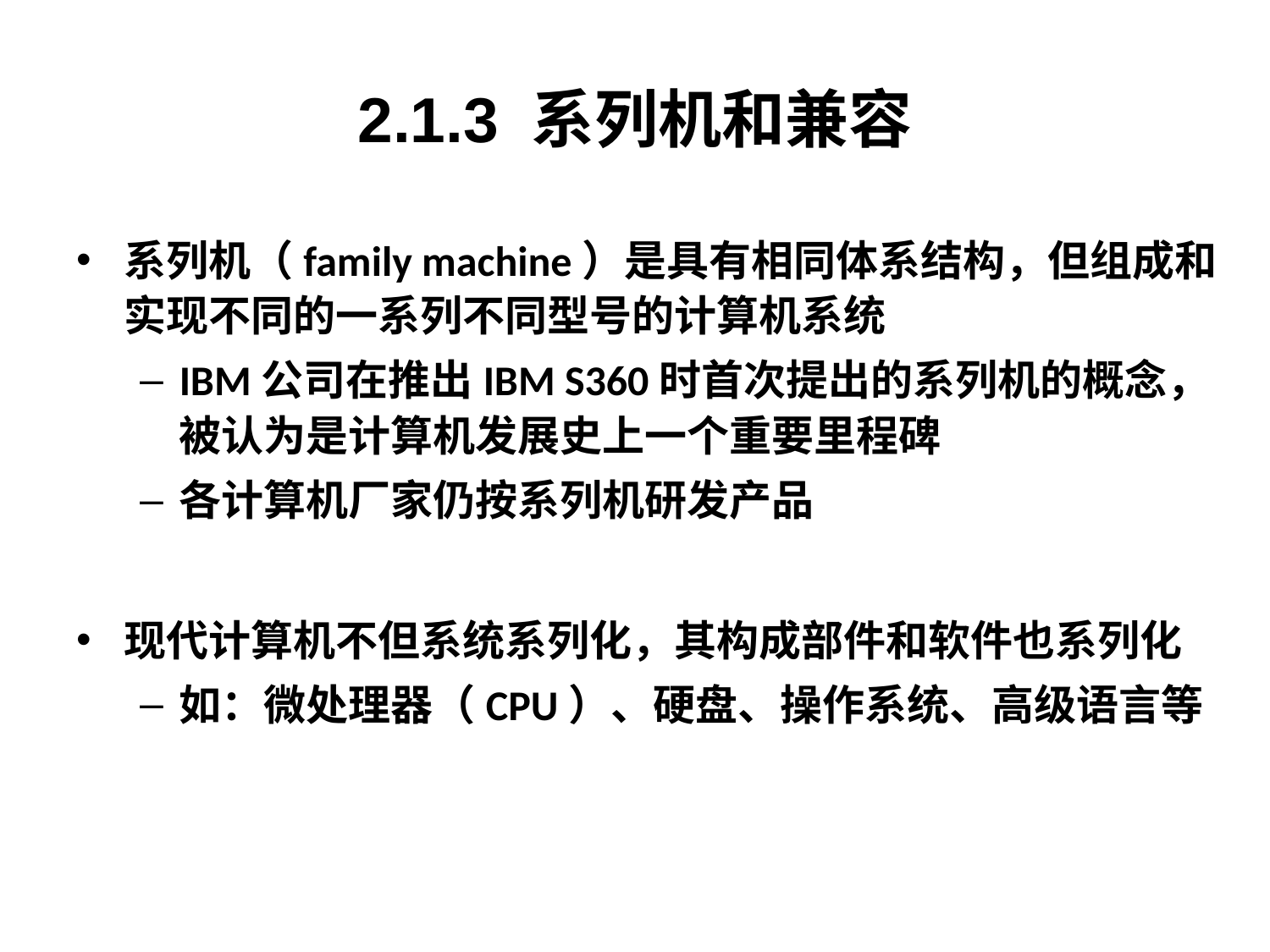

2.1.3 系列机和兼容
系列机（family machine）是具有相同体系结构，但组成和实现不同的一系列不同型号的计算机系统
IBM公司在推出IBM S360时首次提出的系列机的概念，被认为是计算机发展史上一个重要里程碑
各计算机厂家仍按系列机研发产品

现代计算机不但系统系列化，其构成部件和软件也系列化
如：微处理器（CPU）、硬盘、操作系统、高级语言等